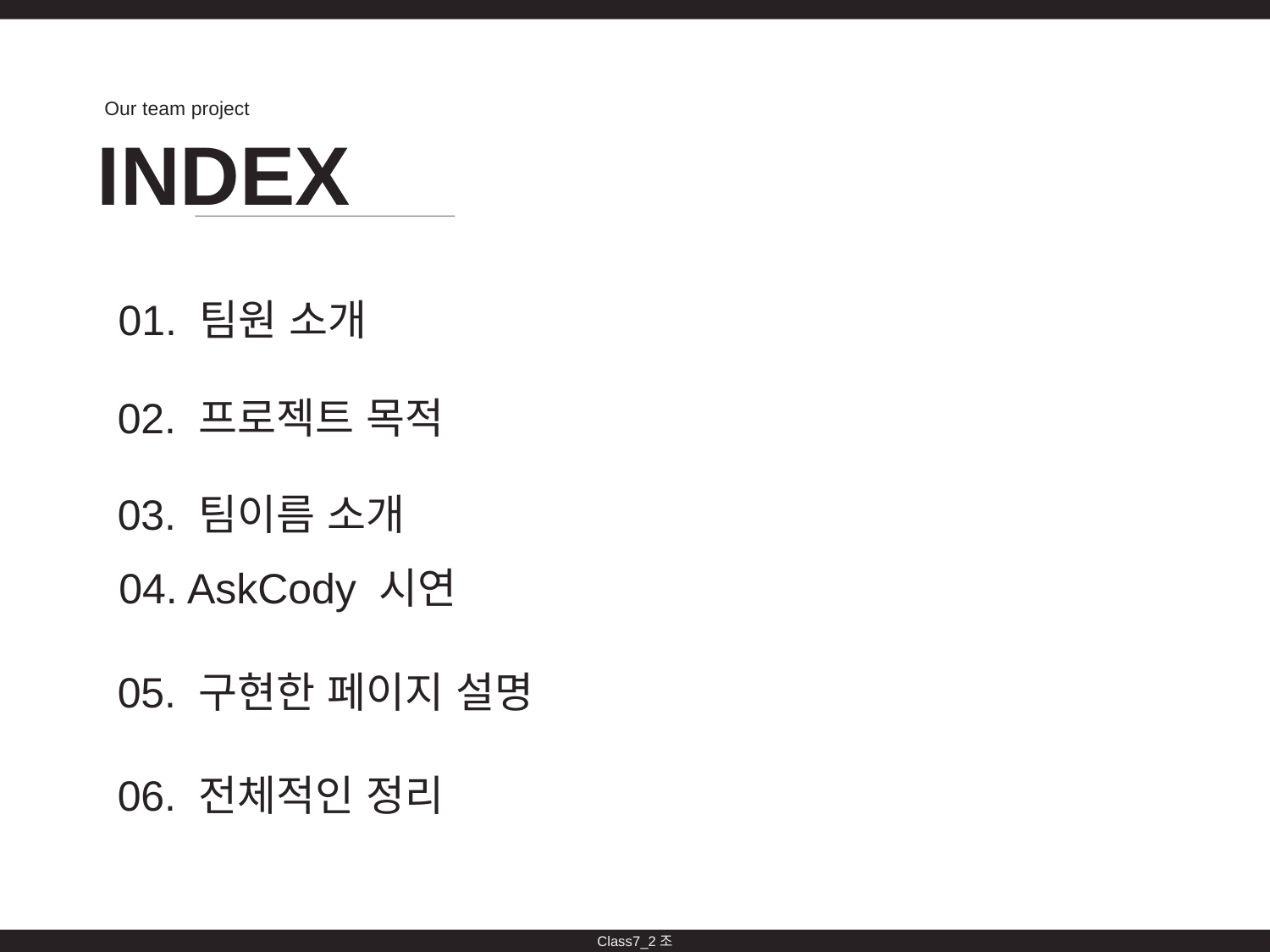

Our team project
INDEX
01. 팀원 소개
02. 프로젝트 목적
03. 팀이름 소개

04. AskCody 시연

05. 구현한 페이지 설명

06. 전체적인 정리
Class7_2조